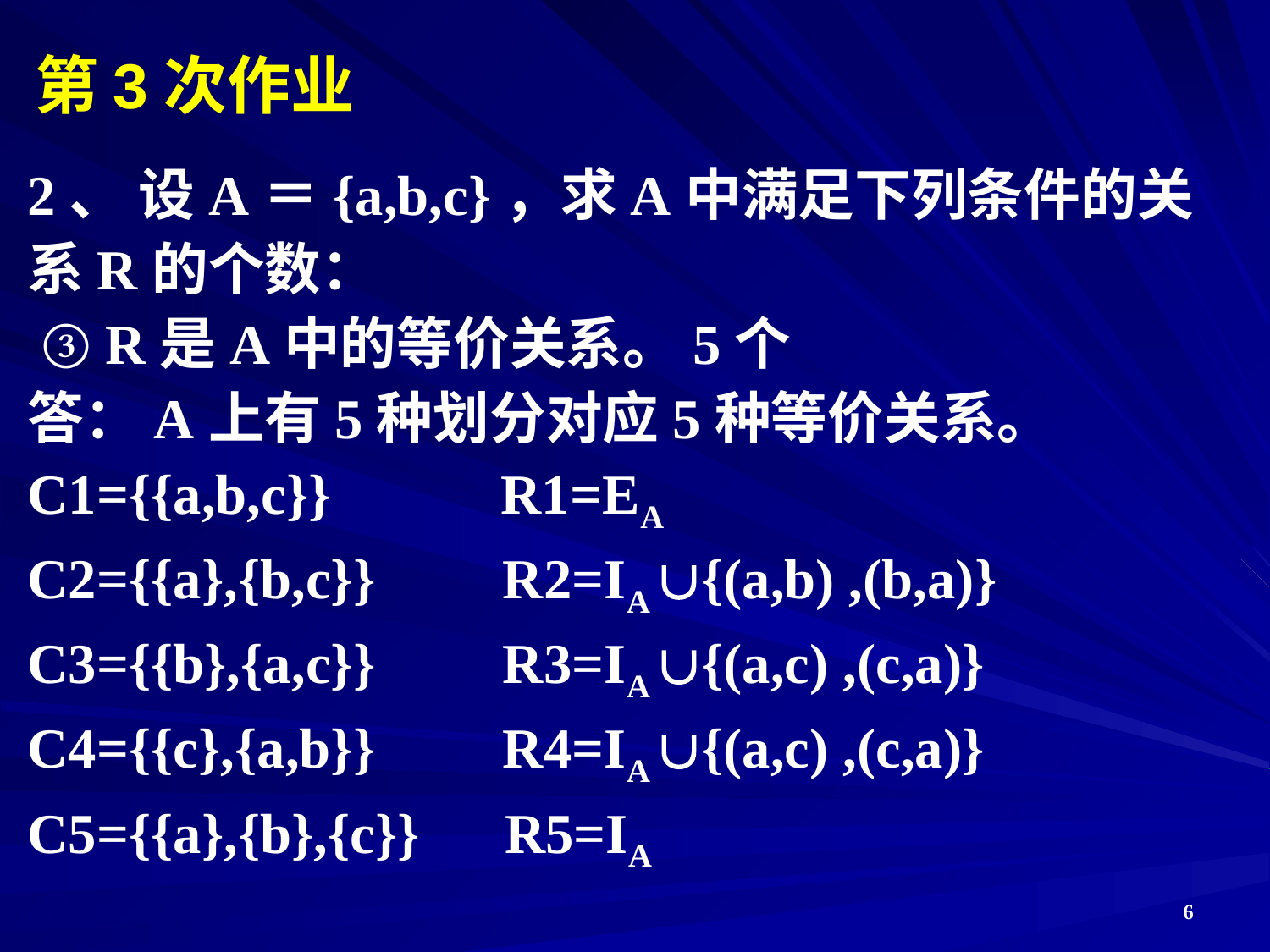

# 第3次作业
2、 设A＝{a,b,c}，求A中满足下列条件的关系R的个数：
 ③ R是A中的等价关系。5个
答：A上有5种划分对应5种等价关系。
C1={{a,b,c}}            R1=EA
C2={{a},{b,c}}         R2=IA ∪{(a,b) ,(b,a)}
C3={{b},{a,c}}         R3=IA ∪{(a,c) ,(c,a)}
C4={{c},{a,b}}         R4=IA ∪{(a,c) ,(c,a)}
C5={{a},{b},{c}}      R5=IA

6